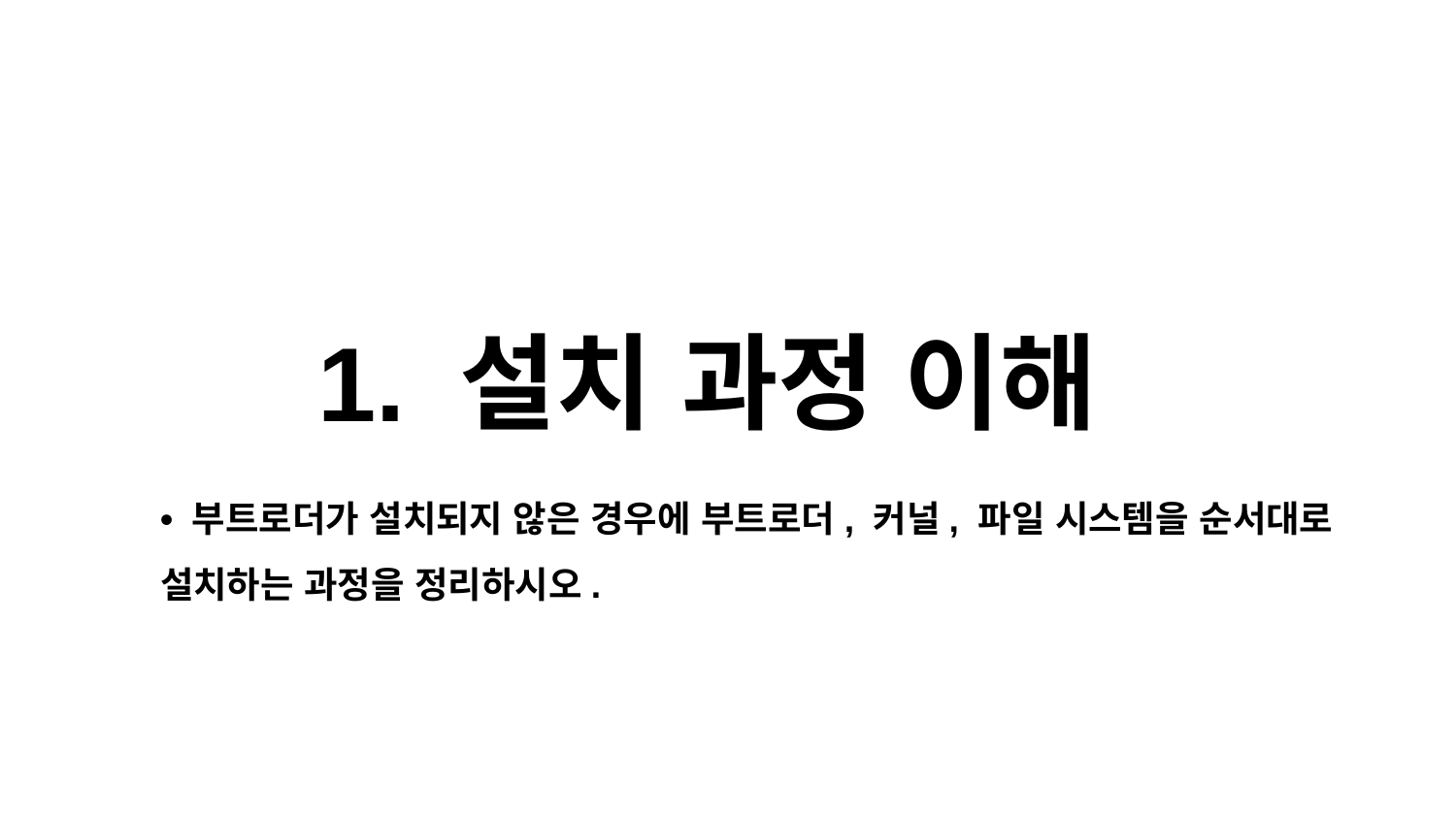

1. 설치 과정 이해
• 부트로더가 설치되지 않은 경우에 부트로더, 커널, 파일 시스템을 순서대로 설치하는 과정을 정리하시오.